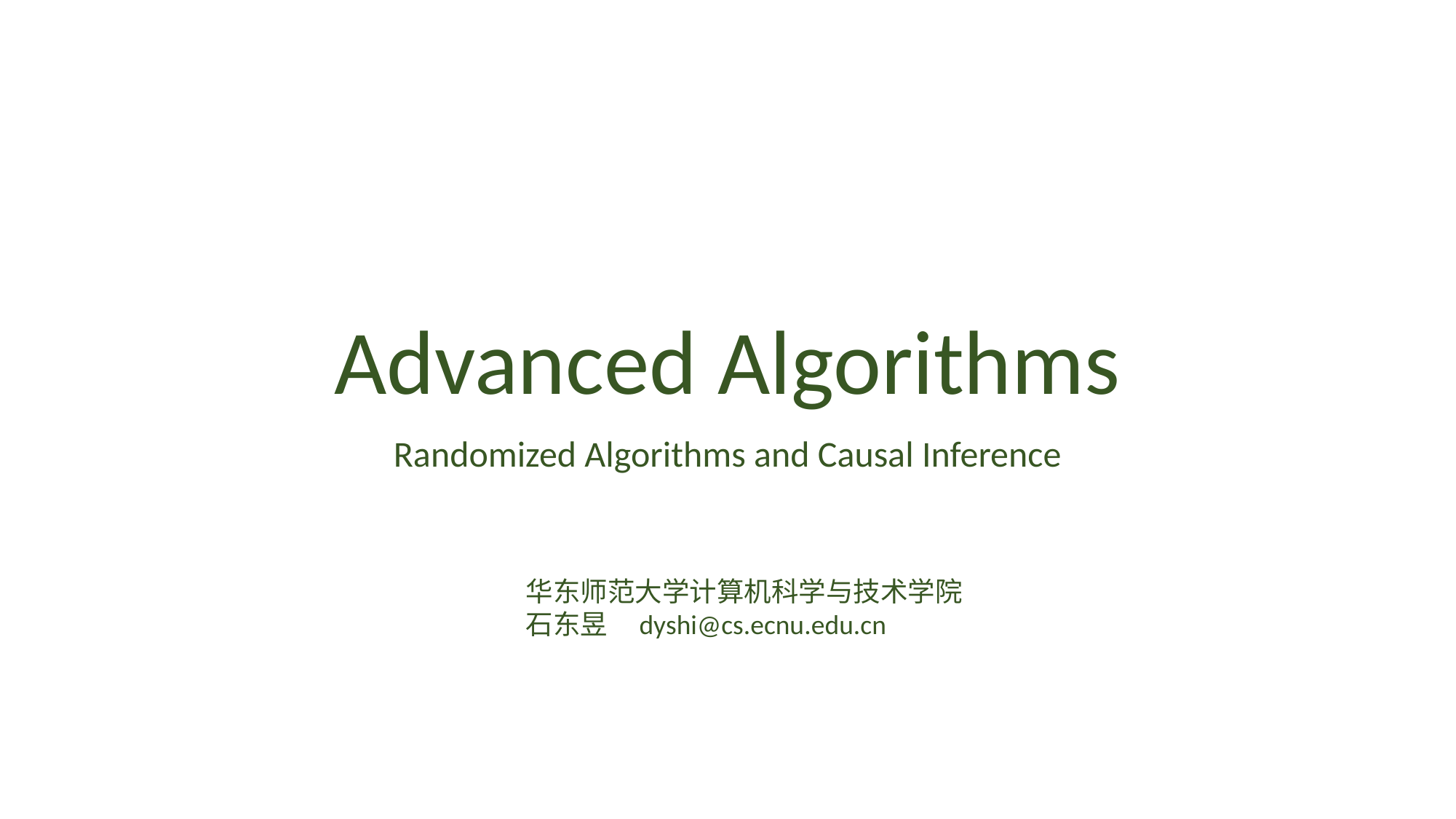

# Advanced Algorithms
Randomized Algorithms and Causal Inference
华东师范大学计算机科学与技术学院
石东昱    dyshi@cs.ecnu.edu.cn